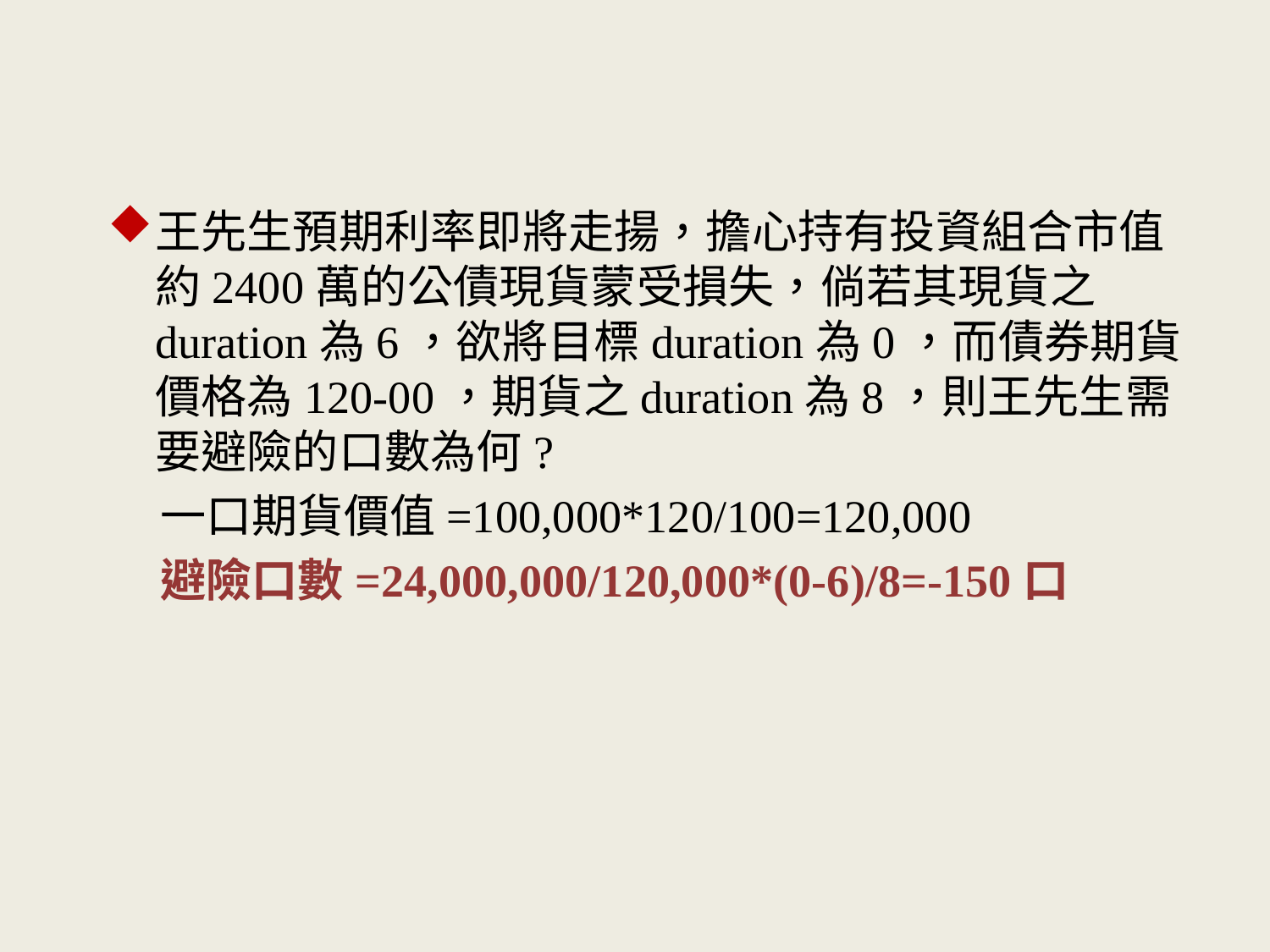

王先生預期利率即將走揚，擔心持有投資組合市值約2400萬的公債現貨蒙受損失，倘若其現貨之duration為6，欲將目標duration為0，而債券期貨價格為120-00，期貨之duration為8，則王先生需要避險的口數為何?
    一口期貨價值=100,000*120/100=120,000
    避險口數=24,000,000/120,000*(0-6)/8=-150口